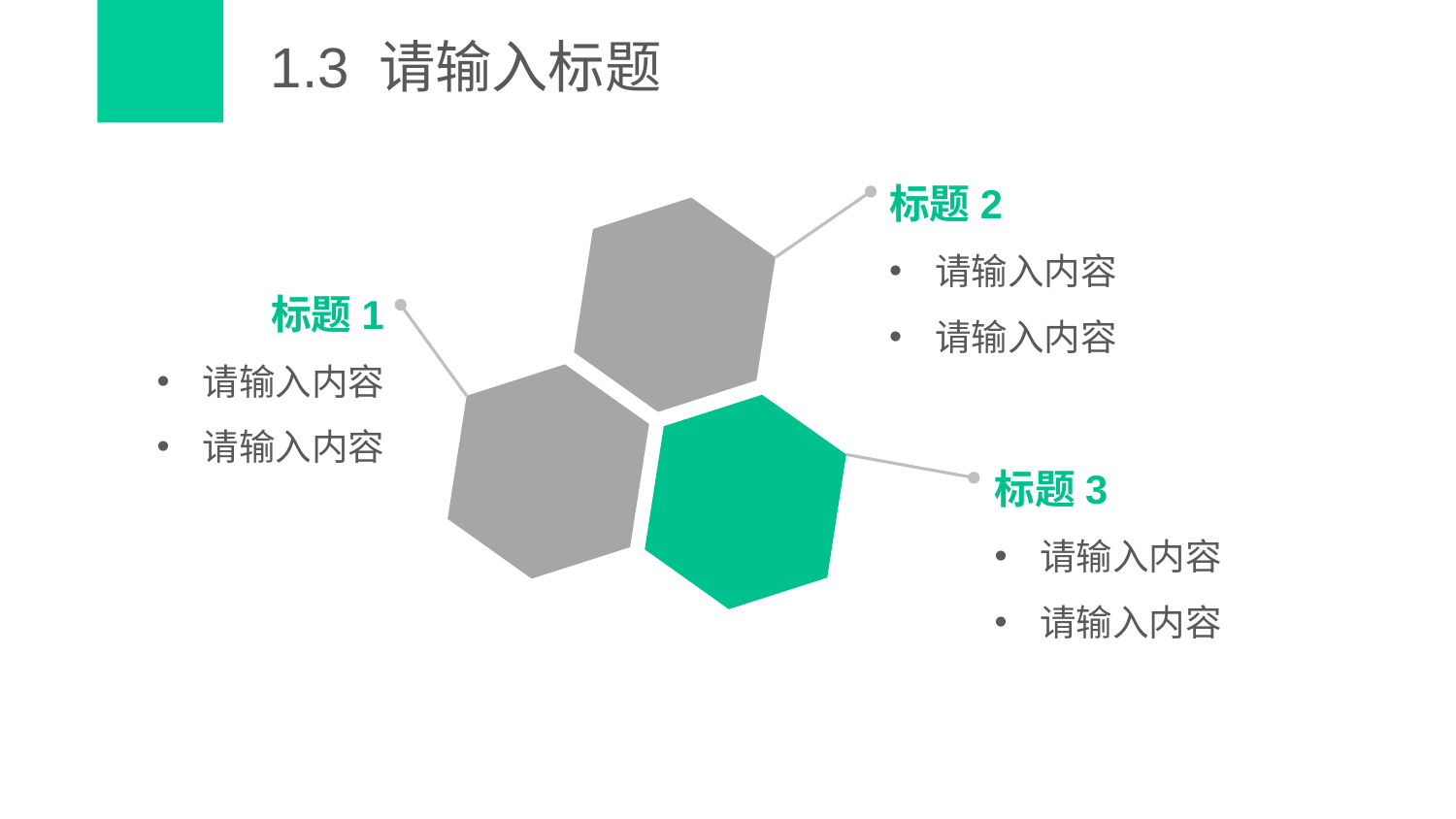

# 1.3 请输入标题
标题2
请输入内容
请输入内容

标题1
请输入内容
请输入内容
标题3
请输入内容
请输入内容